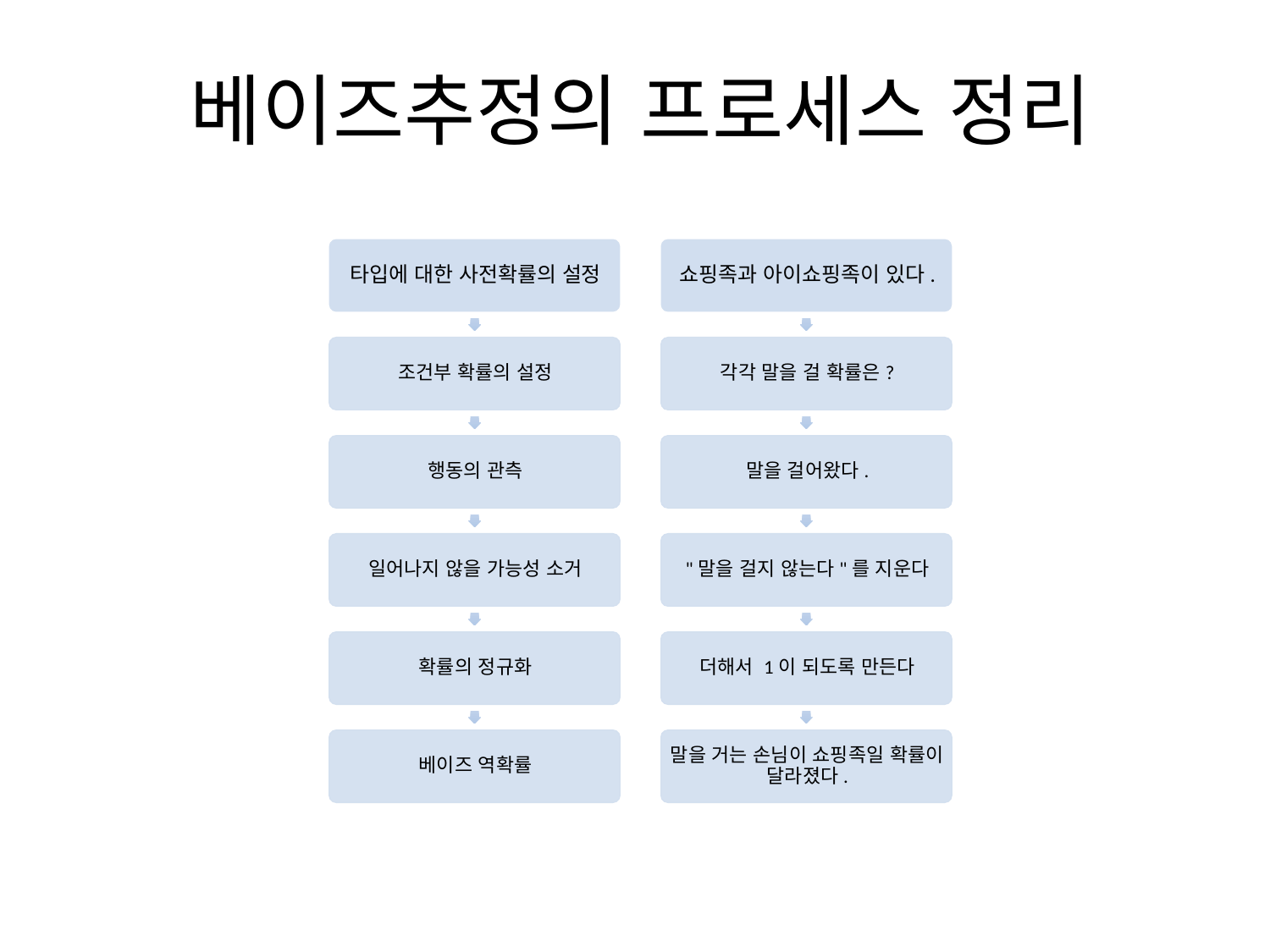

# 베이즈추정의 프로세스 정리
타입에 대한 사전확률의 설정
조건부 확률의 설정
행동의 관측
일어나지 않을 가능성 소거
확률의 정규화
베이즈 역확률
쇼핑족과 아이쇼핑족이 있다.
각각 말을 걸 확률은?
말을 걸어왔다.
"말을 걸지 않는다"를 지운다
더해서 1이 되도록 만든다
말을 거는 손님이 쇼핑족일 확률이 달라졌다.